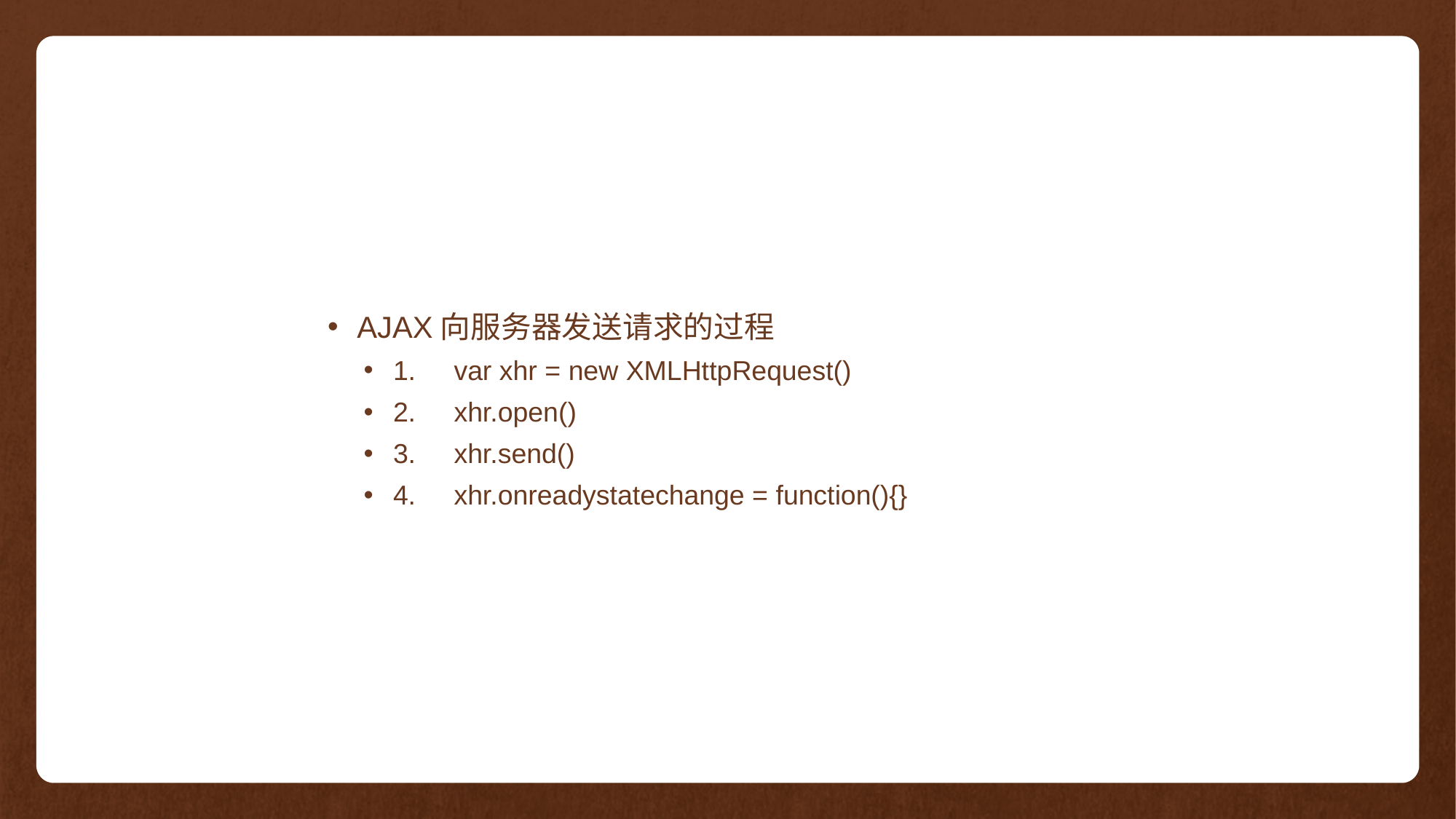

AJAX向服务器发送请求的过程
1.     var xhr = new XMLHttpRequest()
2.     xhr.open()
3.     xhr.send()
4.     xhr.onreadystatechange = function(){}